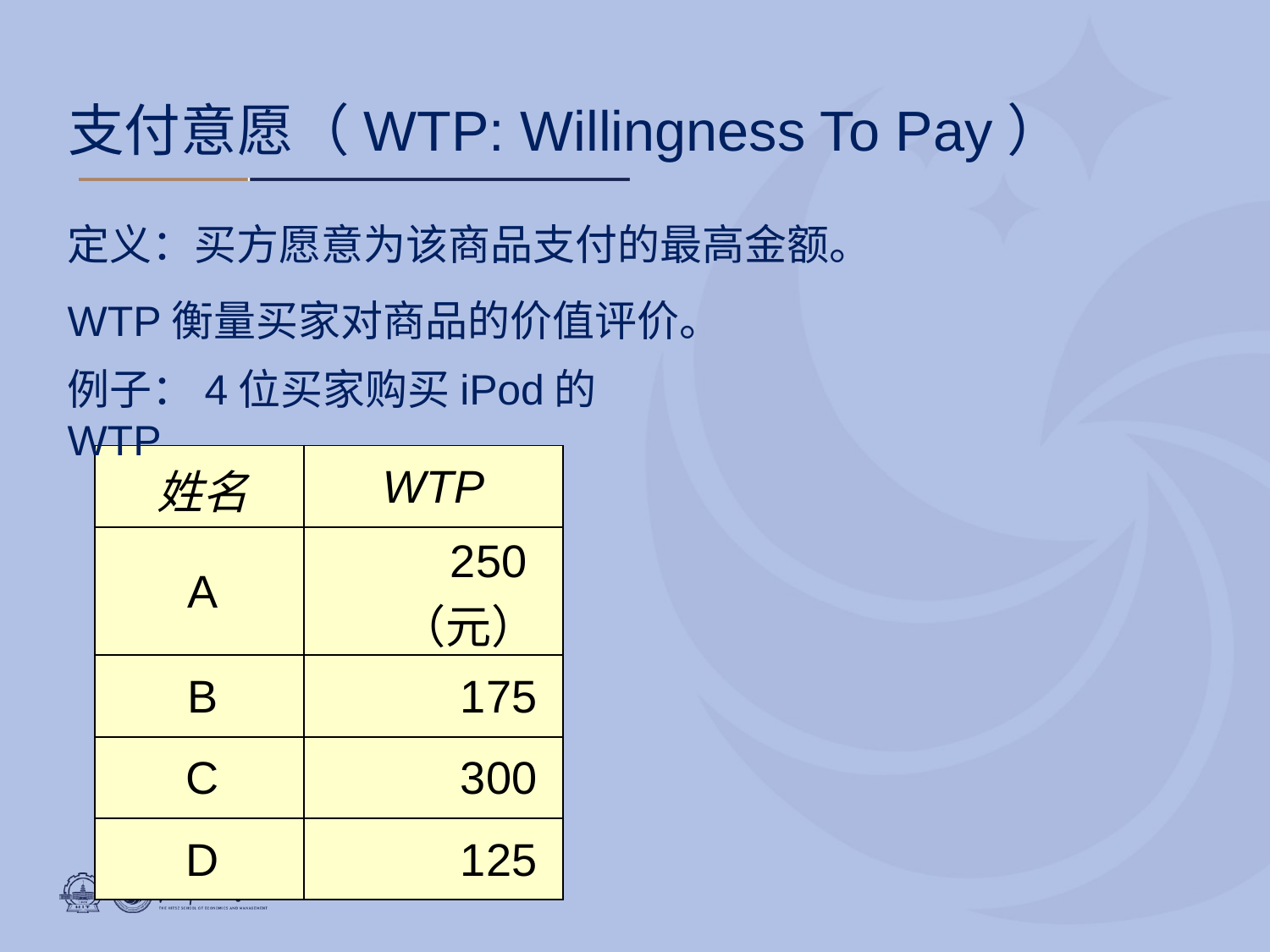

# 支付意愿（WTP: Willingness To Pay）
定义：买方愿意为该商品支付的最高金额。
WTP衡量买家对商品的价值评价。
例子：4位买家购买iPod的WTP
| 姓名 | WTP |
| --- | --- |
| A | 250（元） |
| B | 175 |
| C | 300 |
| D | 125 |